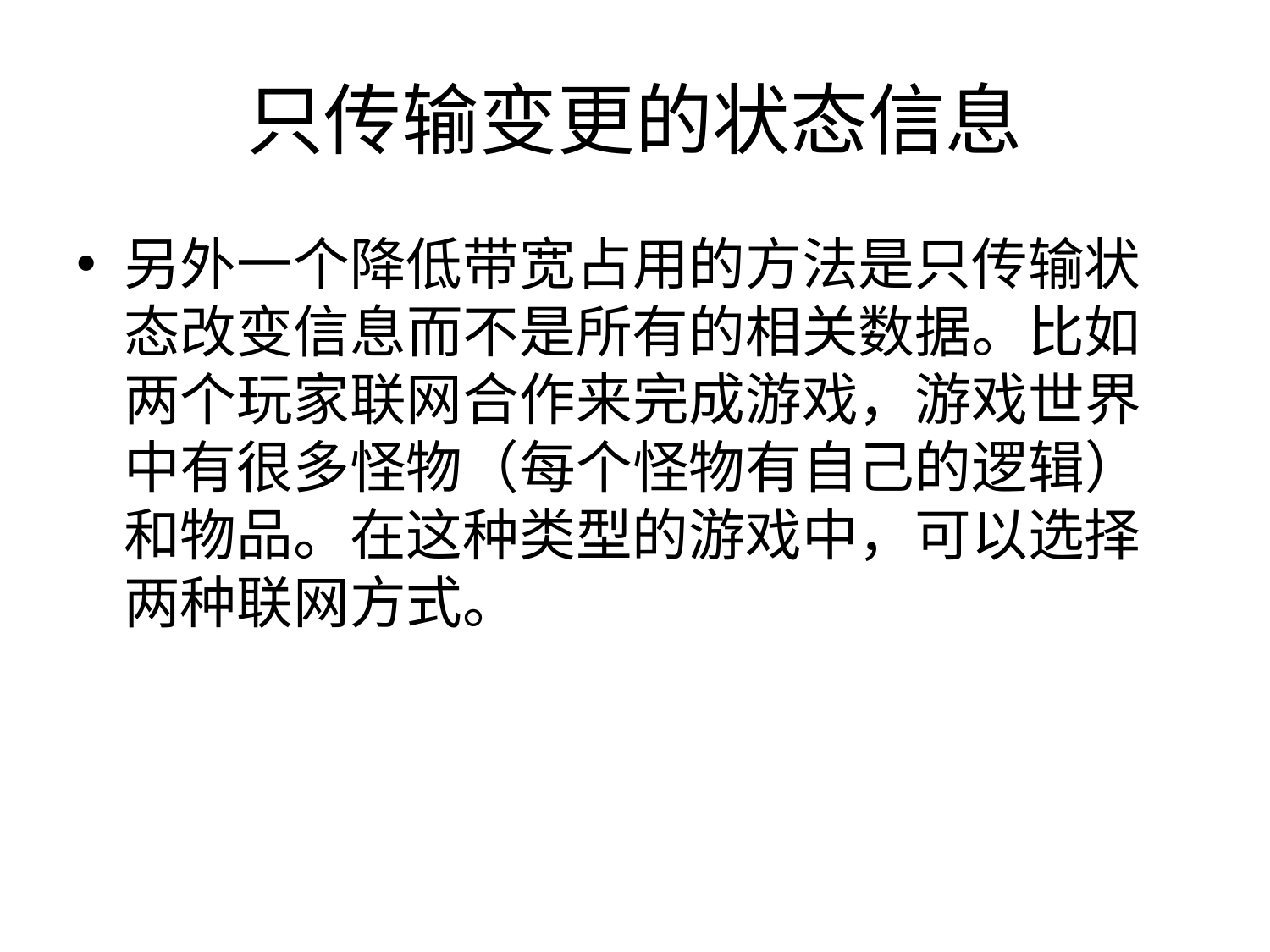

# 只传输变更的状态信息
另外一个降低带宽占用的方法是只传输状态改变信息而不是所有的相关数据。比如两个玩家联网合作来完成游戏，游戏世界中有很多怪物（每个怪物有自己的逻辑）和物品。在这种类型的游戏中，可以选择两种联网方式。